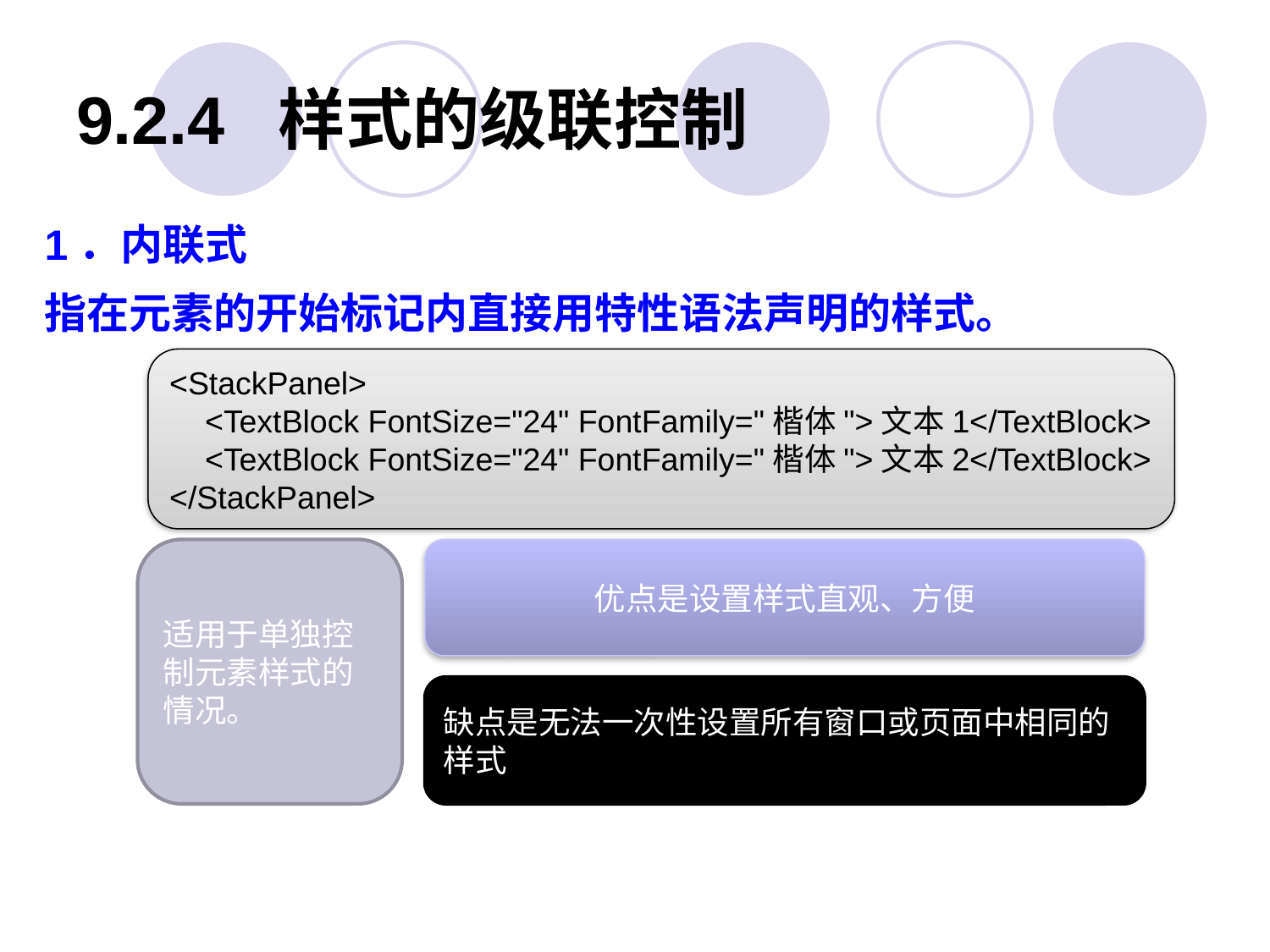

# 9.2.4  样式的级联控制
1．内联式
指在元素的开始标记内直接用特性语法声明的样式。
<StackPanel>
    <TextBlock FontSize="24" FontFamily="楷体">文本1</TextBlock>
    <TextBlock FontSize="24" FontFamily="楷体">文本2</TextBlock>
</StackPanel>
适用于单独控制元素样式的情况。
优点是设置样式直观、方便
缺点是无法一次性设置所有窗口或页面中相同的样式
39